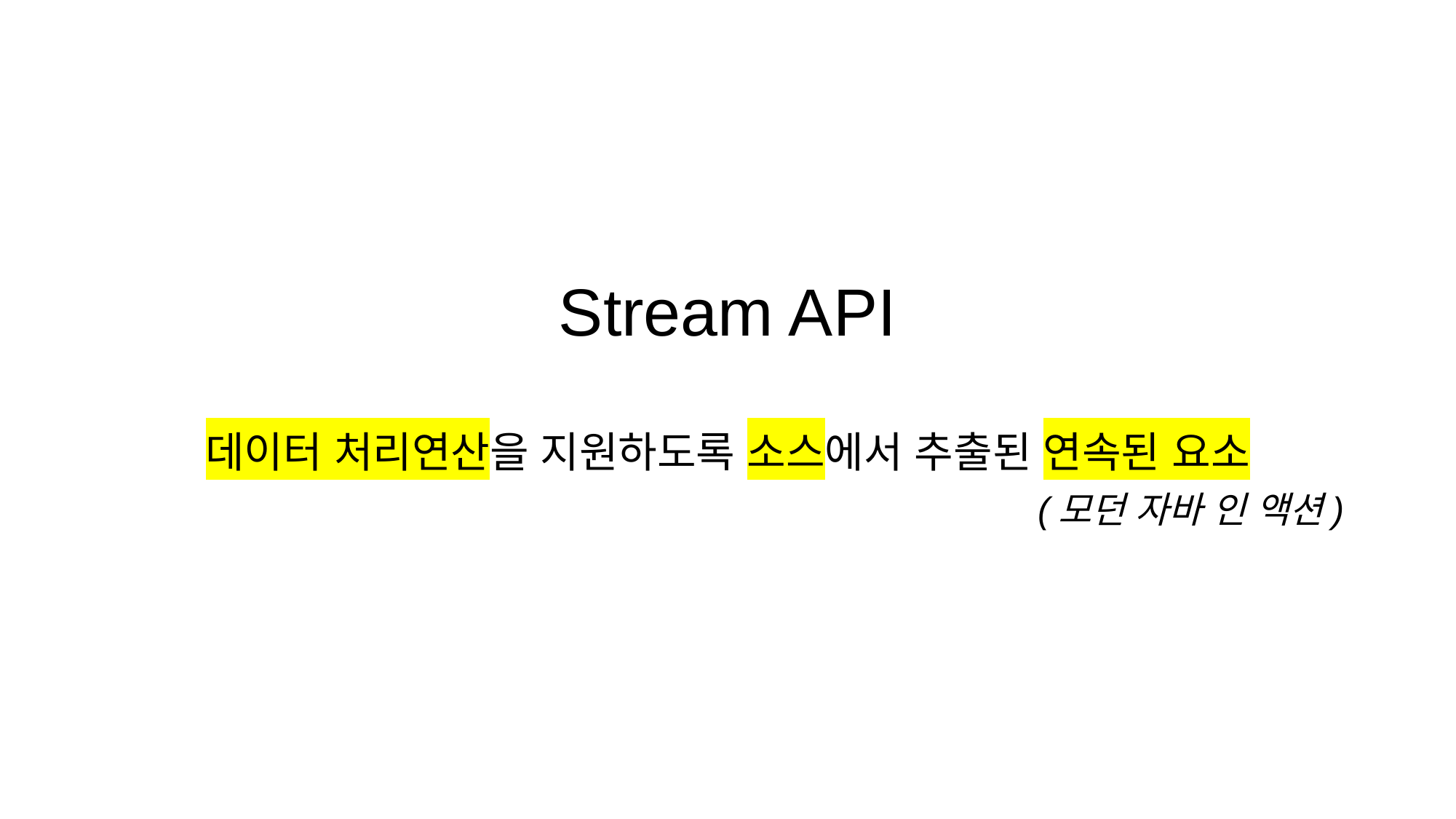

# Stream API
데이터 처리연산을 지원하도록 소스에서 추출된 연속된 요소
(모던 자바 인 액션)